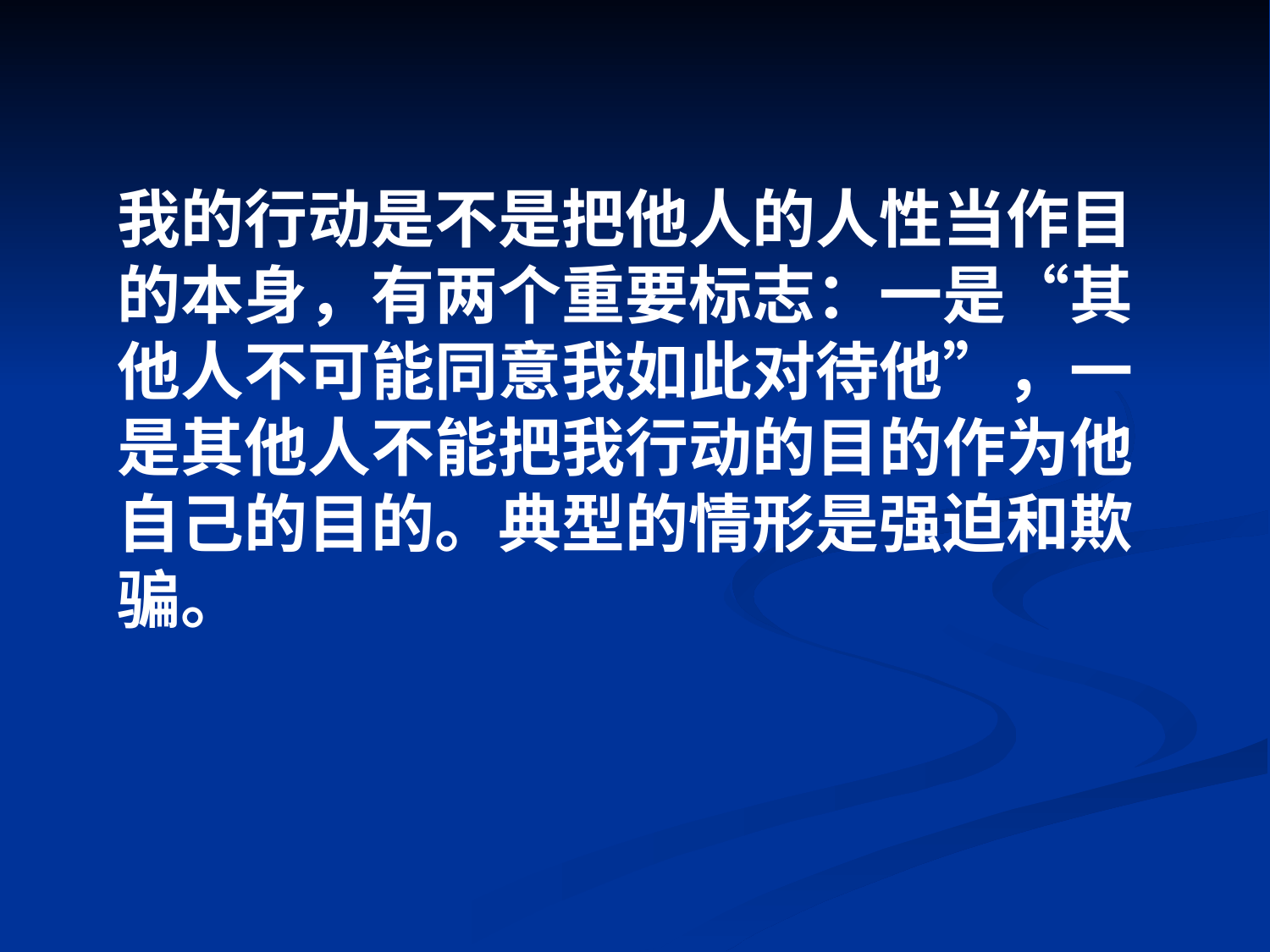

我的行动是不是把他人的人性当作目的本身，有两个重要标志：一是“其他人不可能同意我如此对待他”，一是其他人不能把我行动的目的作为他自己的目的。典型的情形是强迫和欺骗。